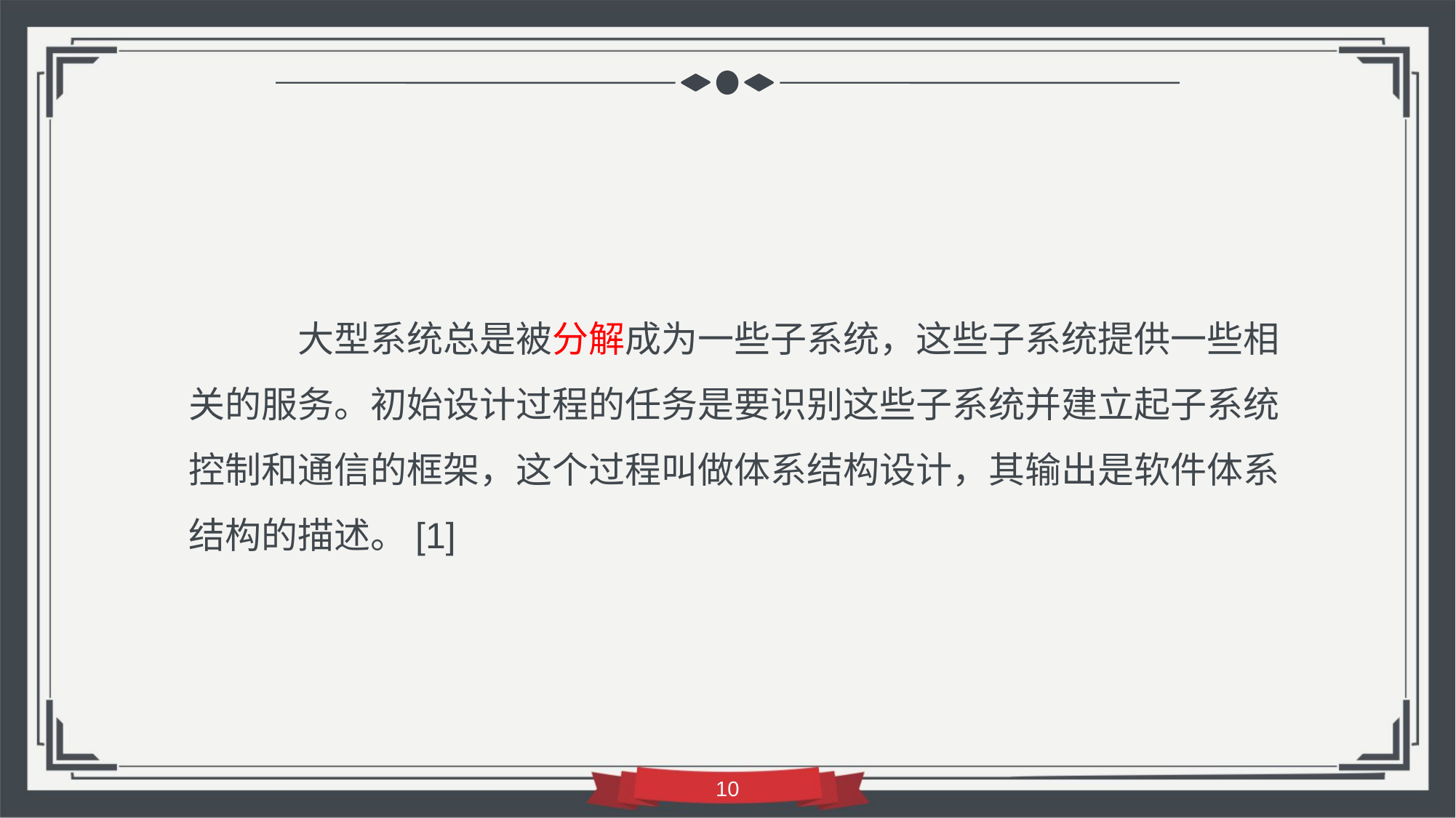

大型系统总是被分解成为一些子系统，这些子系统提供一些相关的服务。初始设计过程的任务是要识别这些子系统并建立起子系统控制和通信的框架，这个过程叫做体系结构设计，其输出是软件体系结构的描述。[1]